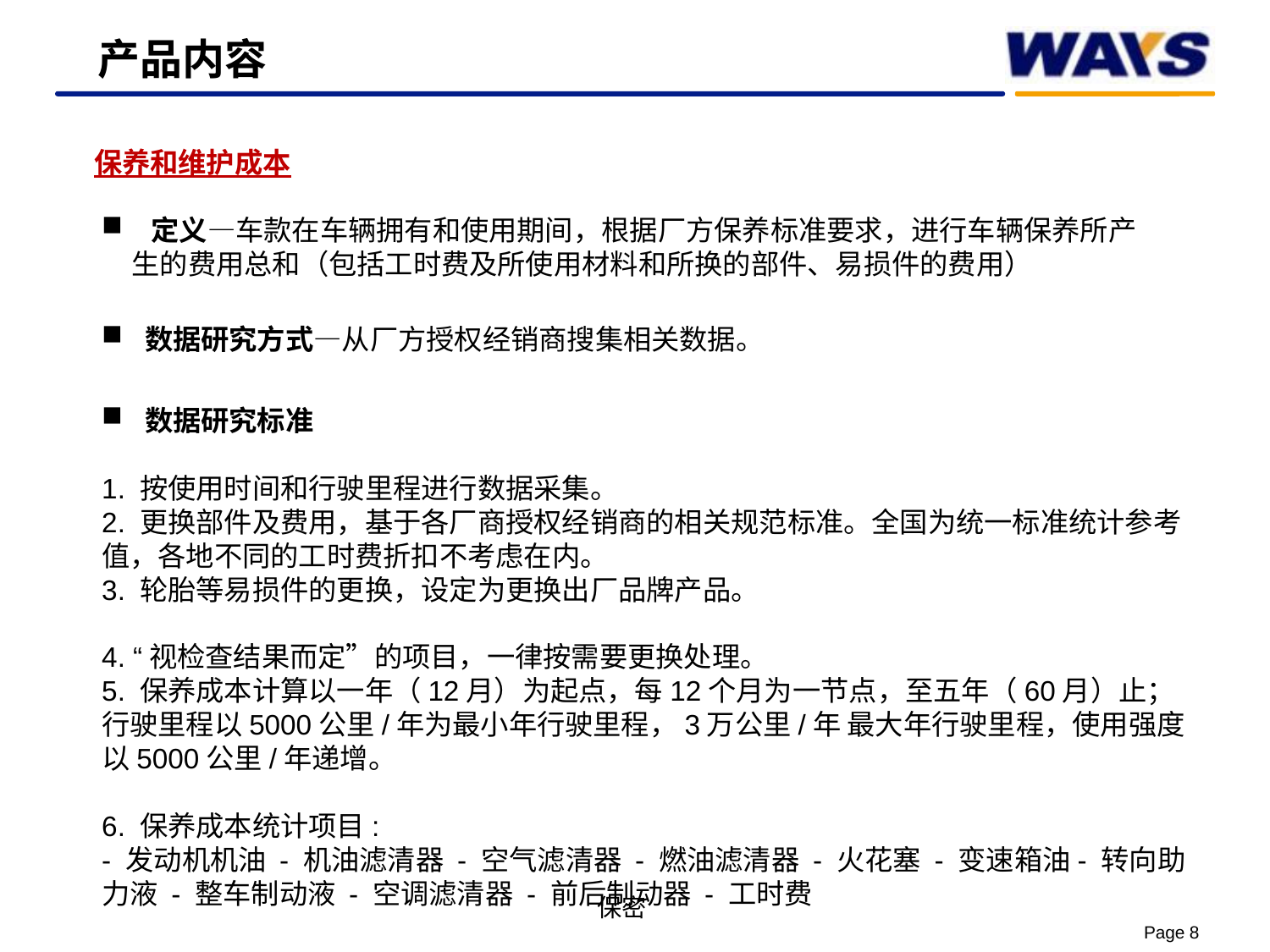

产品内容
保养和维护成本
  定义—车款在车辆拥有和使用期间，根据厂方保养标准要求，进行车辆保养所产生的费用总和（包括工时费及所使用材料和所换的部件、易损件的费用）
 数据研究方式—从厂方授权经销商搜集相关数据。
 数据研究标准

1. 按使用时间和行驶里程进行数据采集。
2. 更换部件及费用，基于各厂商授权经销商的相关规范标准。全国为统一标准统计参考值，各地不同的工时费折扣不考虑在内。
3. 轮胎等易损件的更换，设定为更换出厂品牌产品。

4. “视检查结果而定”的项目，一律按需要更换处理。
5. 保养成本计算以一年（12月）为起点，每12个月为一节点，至五年（60月）止；行驶里程以5000公里/年为最小年行驶里程，3万公里/年 最大年行驶里程，使用强度以5000公里/年递增。

6. 保养成本统计项目:
- 发动机机油 - 机油滤清器 - 空气滤清器 - 燃油滤清器 - 火花塞 - 变速箱油- 转向助力液 - 整车制动液 - 空调滤清器 - 前后制动器 - 工时费